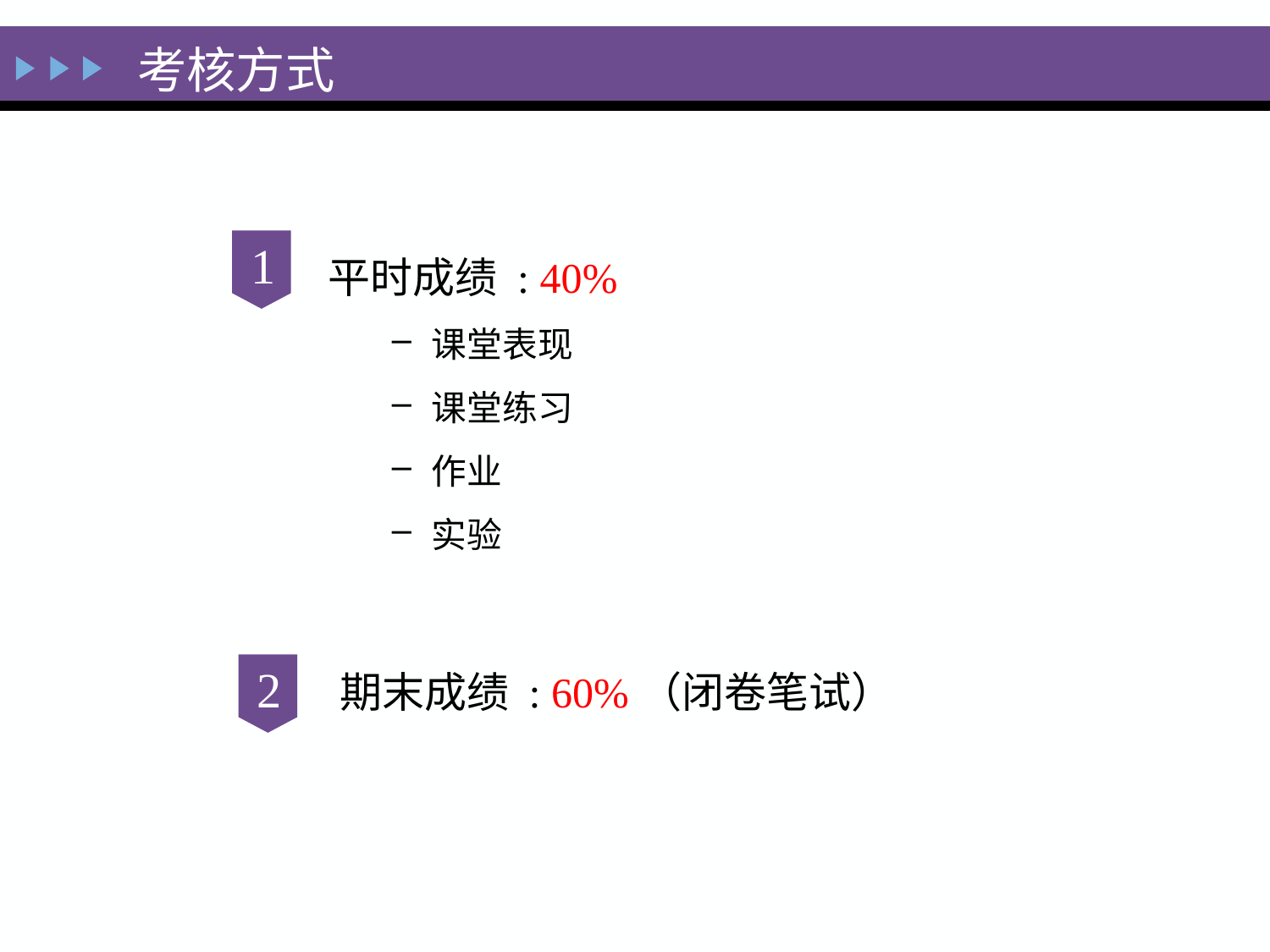

考核方式
平时成绩 : 40%
课堂表现
课堂练习
作业
实验
1

2

期末成绩 : 60%（闭卷笔试）